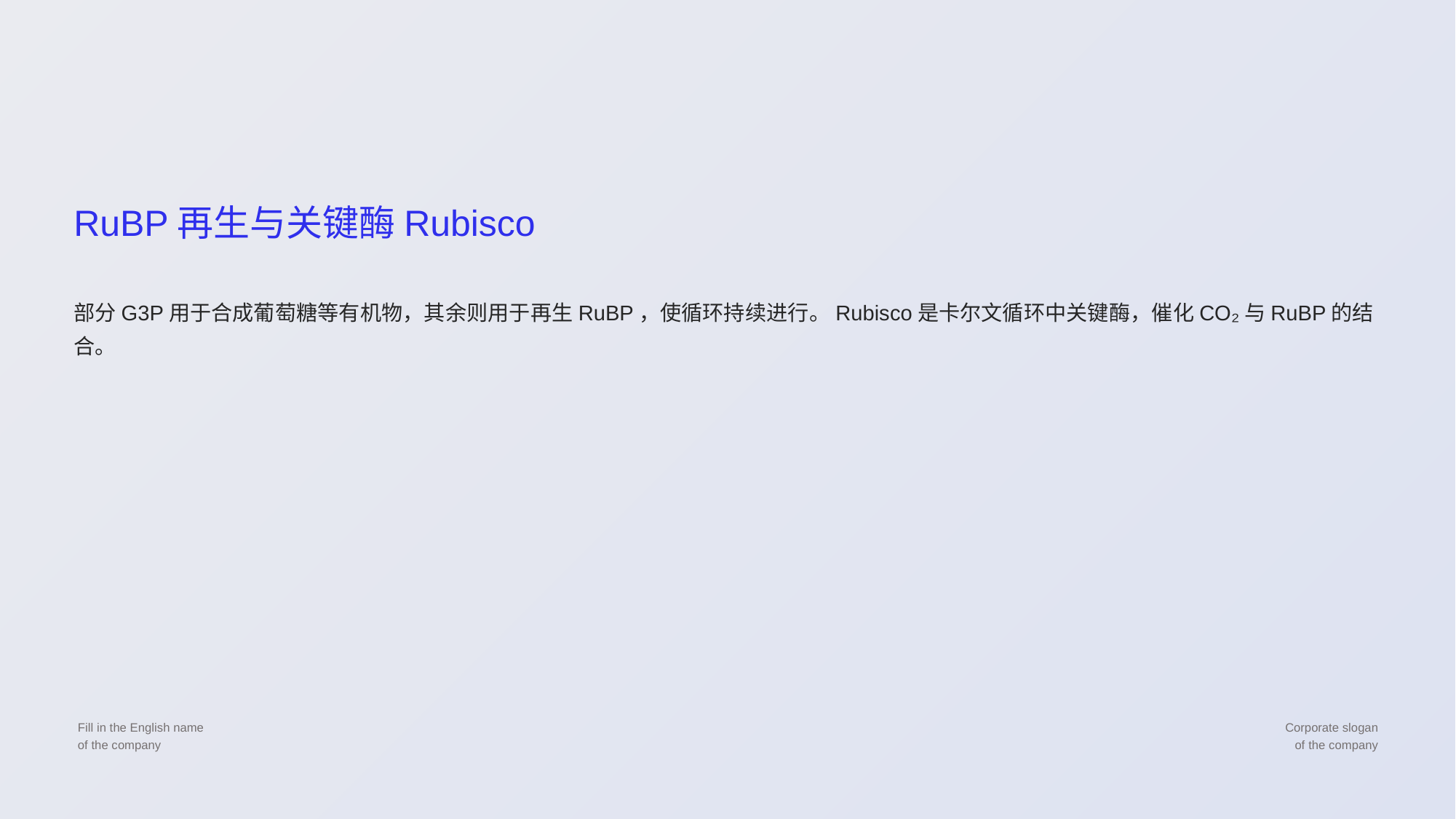

RuBP再生与关键酶Rubisco
部分G3P用于合成葡萄糖等有机物，其余则用于再生RuBP，使循环持续进行。Rubisco是卡尔文循环中关键酶，催化CO₂与RuBP的结合。
Fill in the English name
of the company
Corporate slogan
of the company